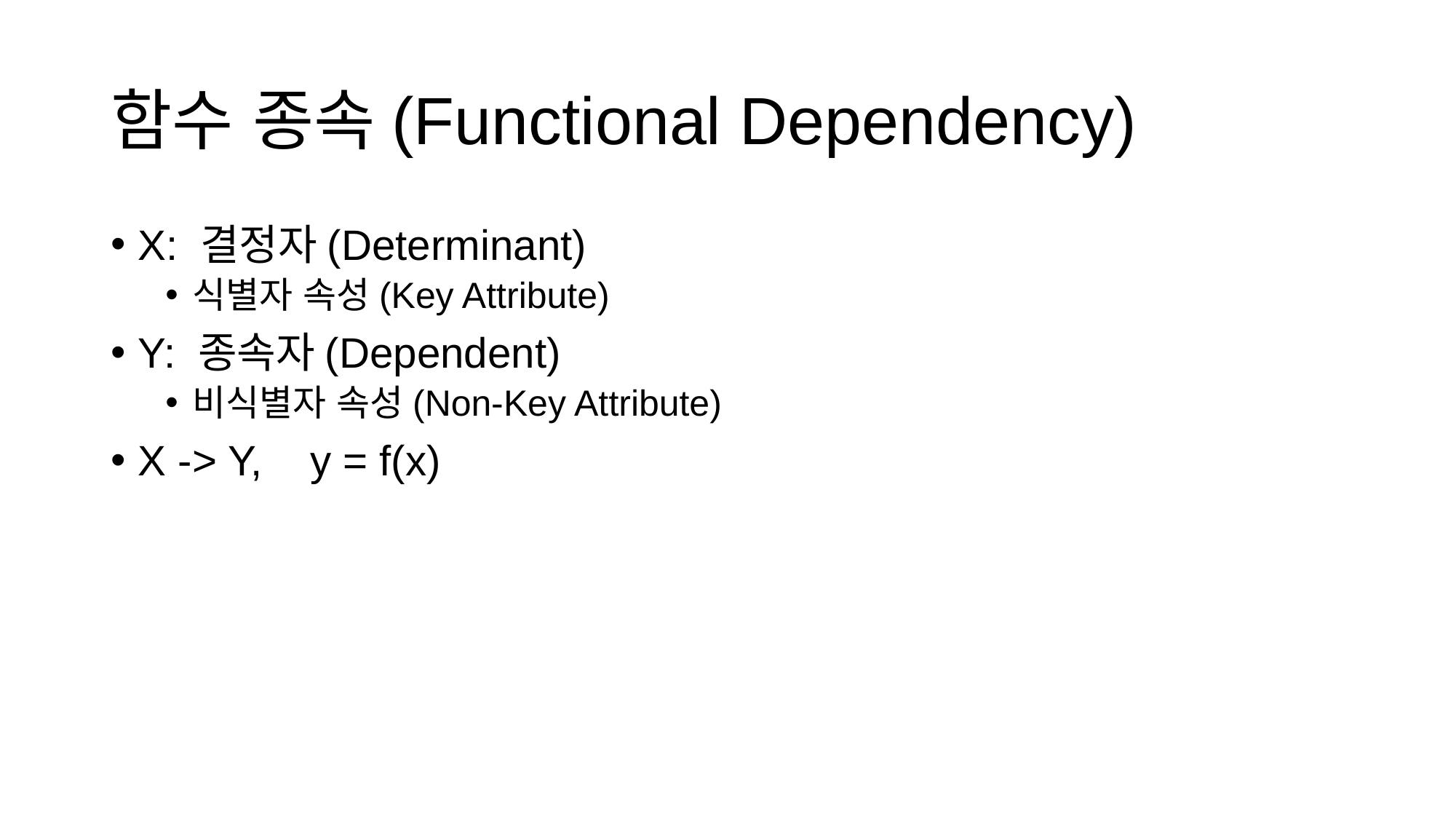

# 함수 종속(Functional Dependency)
X: 결정자(Determinant)
식별자 속성(Key Attribute)
Y: 종속자(Dependent)
비식별자 속성(Non-Key Attribute)
X -> Y,    y = f(x)